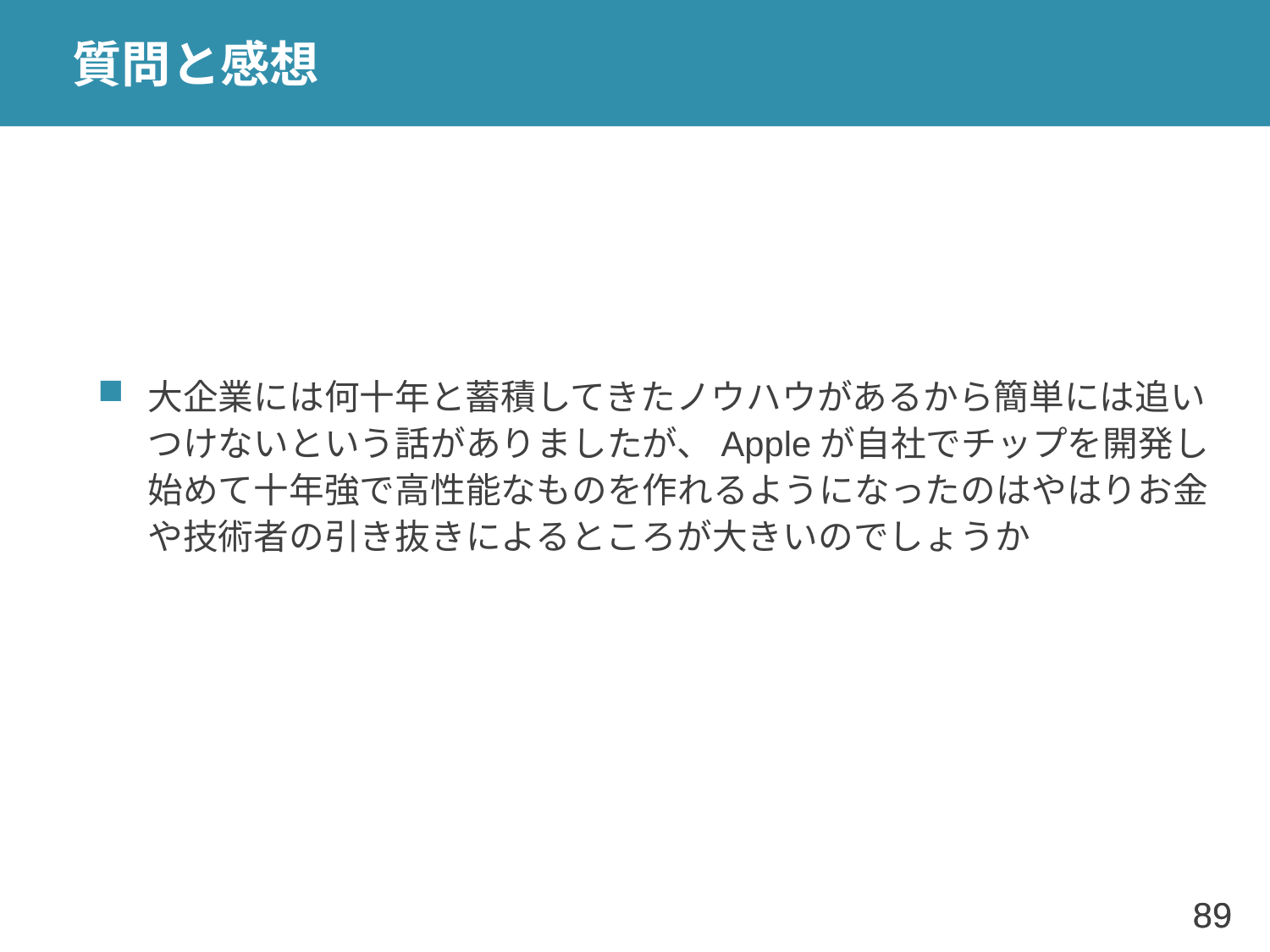

# 質問と感想
大企業には何十年と蓄積してきたノウハウがあるから簡単には追いつけないという話がありましたが、Appleが自社でチップを開発し始めて十年強で高性能なものを作れるようになったのはやはりお金や技術者の引き抜きによるところが大きいのでしょうか